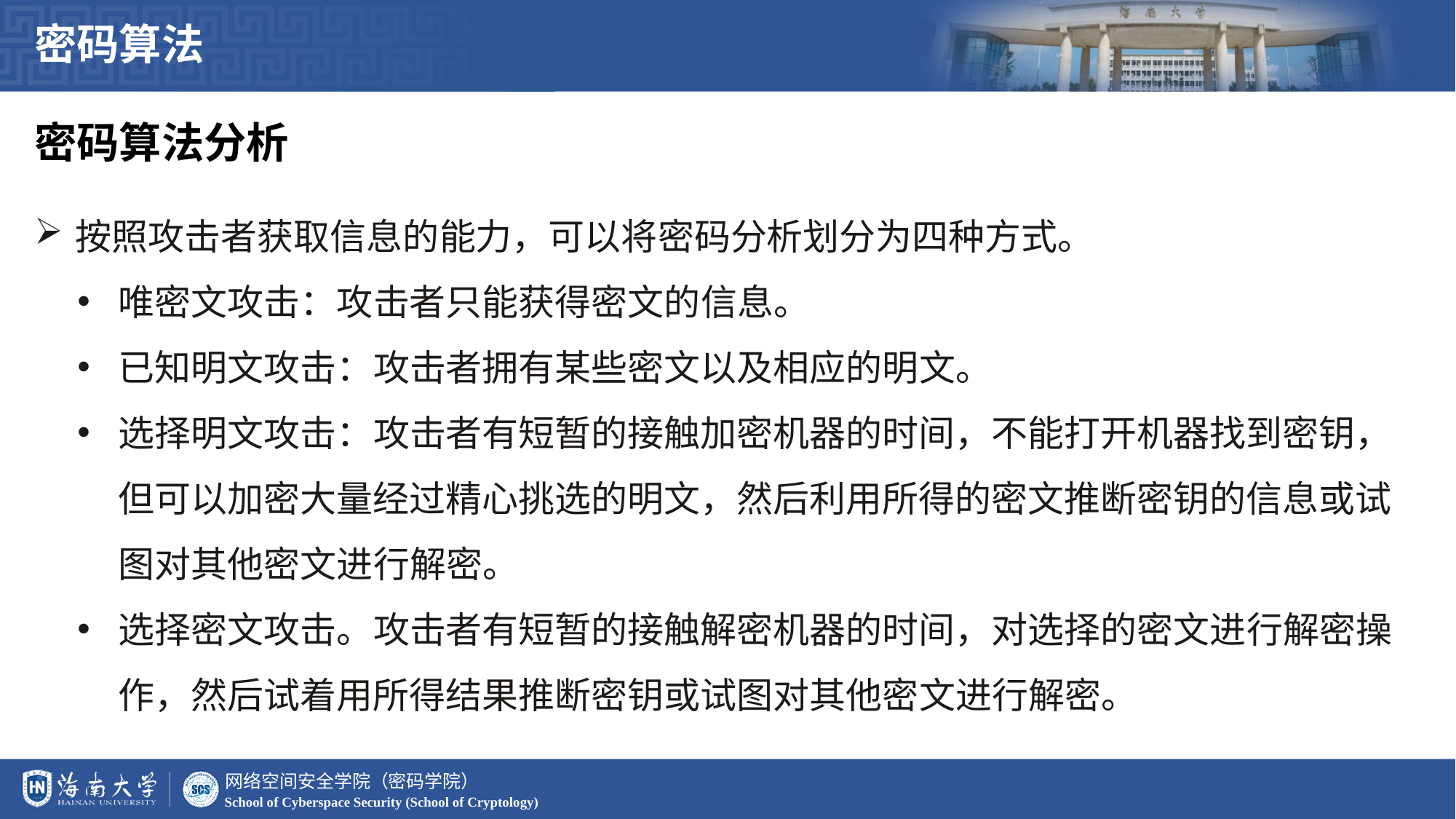

密码算法
密码算法分析
按照攻击者获取信息的能力，可以将密码分析划分为四种方式。
唯密文攻击：攻击者只能获得密文的信息。
已知明文攻击：攻击者拥有某些密文以及相应的明文。
选择明文攻击：攻击者有短暂的接触加密机器的时间，不能打开机器找到密钥，但可以加密大量经过精心挑选的明文，然后利用所得的密文推断密钥的信息或试图对其他密文进行解密。
选择密文攻击。攻击者有短暂的接触解密机器的时间，对选择的密文进行解密操作，然后试着用所得结果推断密钥或试图对其他密文进行解密。

49